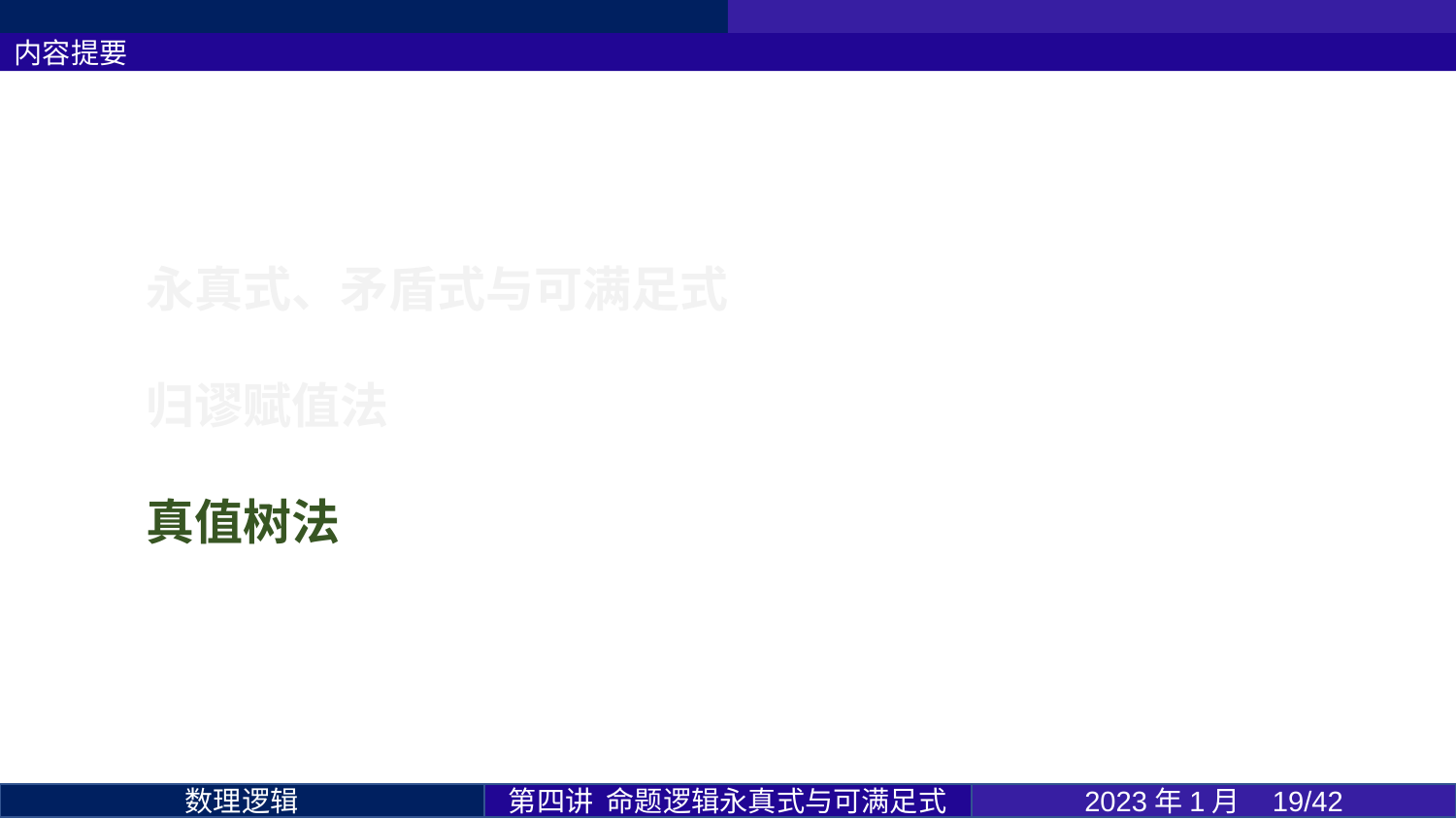

内容提要
永真式、矛盾式与可满足式
归谬赋值法
真值树法
第四讲  命题逻辑永真式与可满足式
2023年1月    19/42
数理逻辑